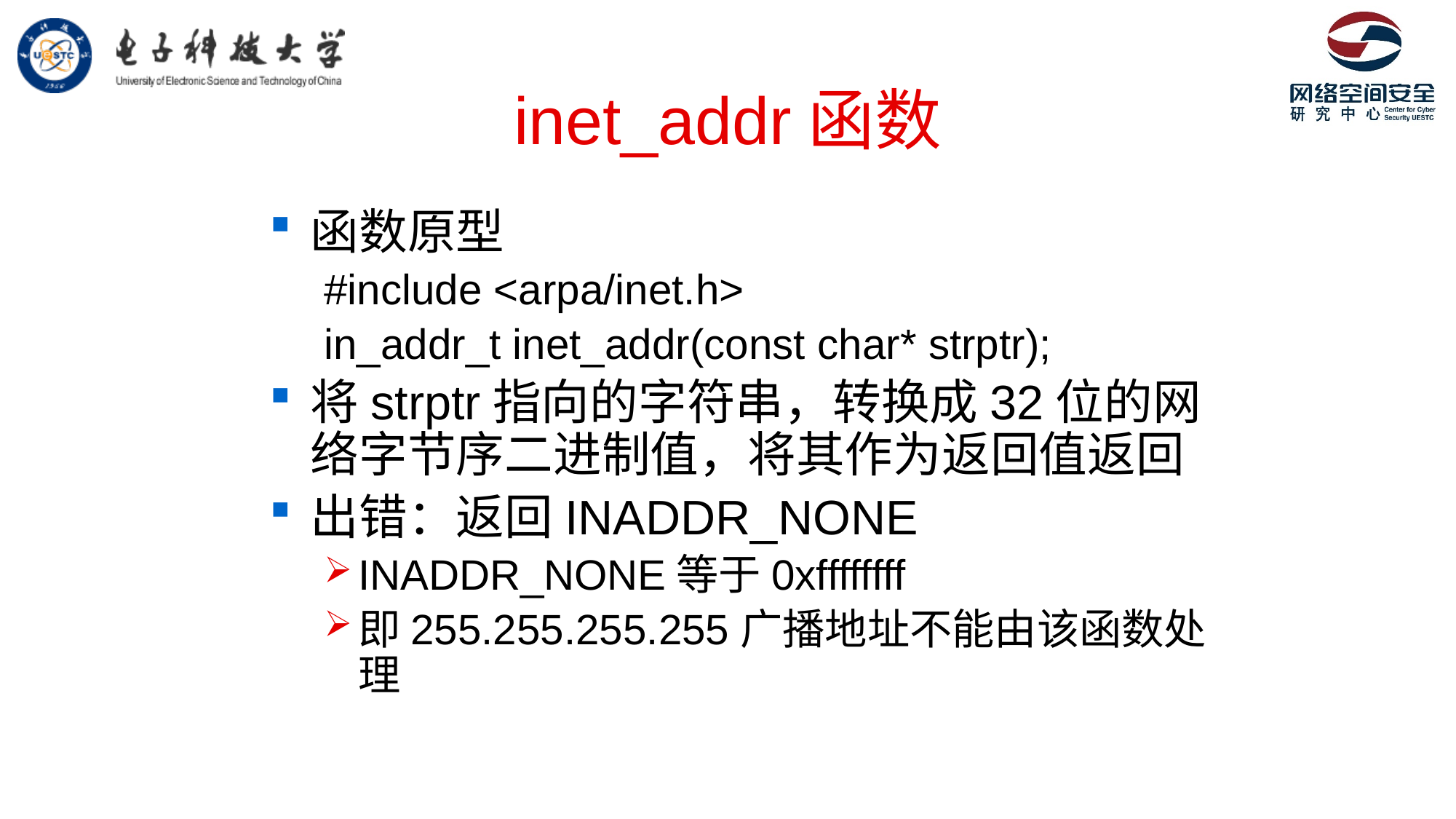

# inet_addr函数
函数原型
#include <arpa/inet.h>
in_addr_t inet_addr(const char* strptr);
将strptr指向的字符串，转换成32位的网络字节序二进制值，将其作为返回值返回
出错：返回INADDR_NONE
INADDR_NONE等于0xffffffff
即255.255.255.255广播地址不能由该函数处理